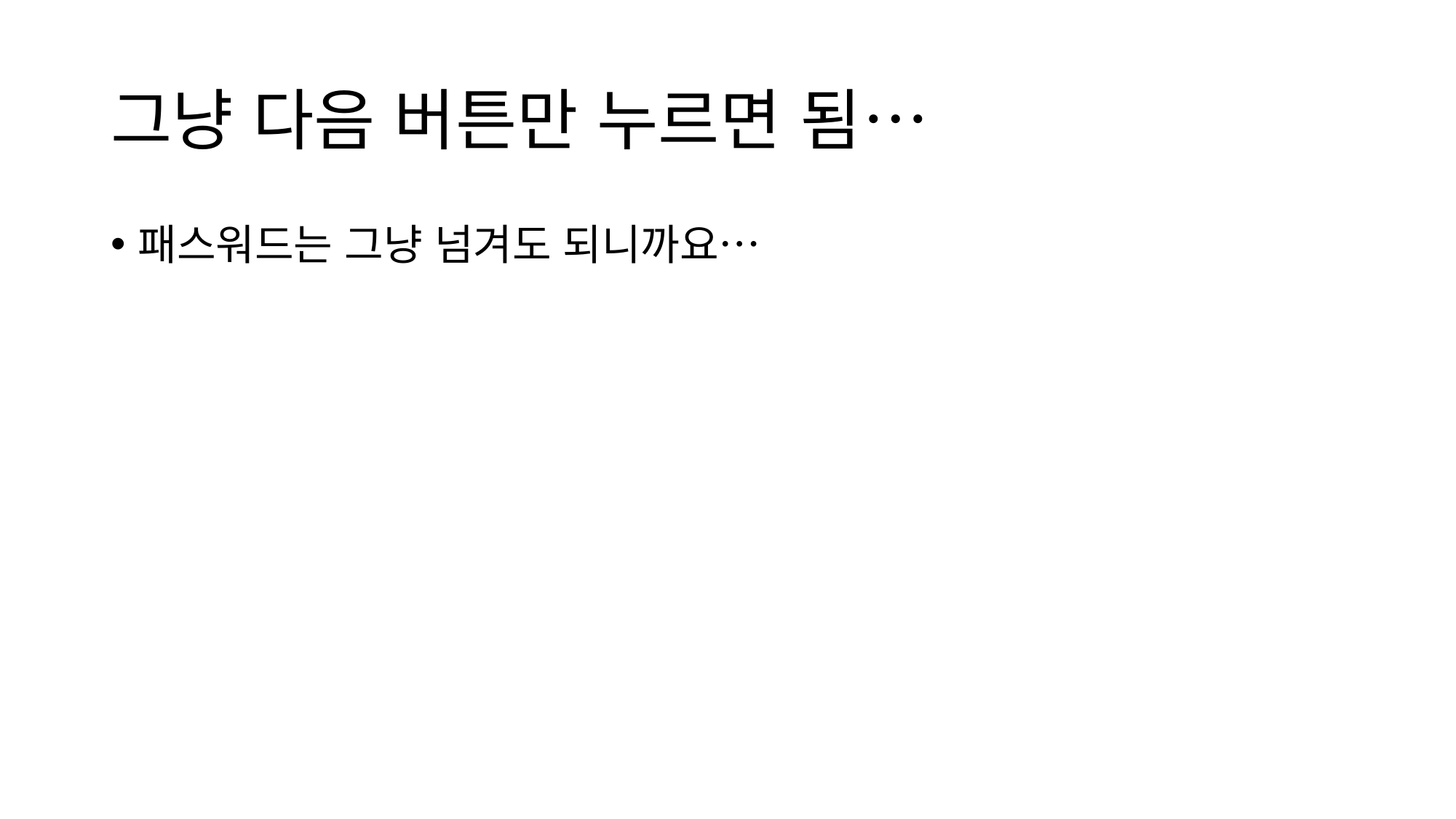

# 그냥 다음 버튼만 누르면 됨…
패스워드는 그냥 넘겨도 되니까요…